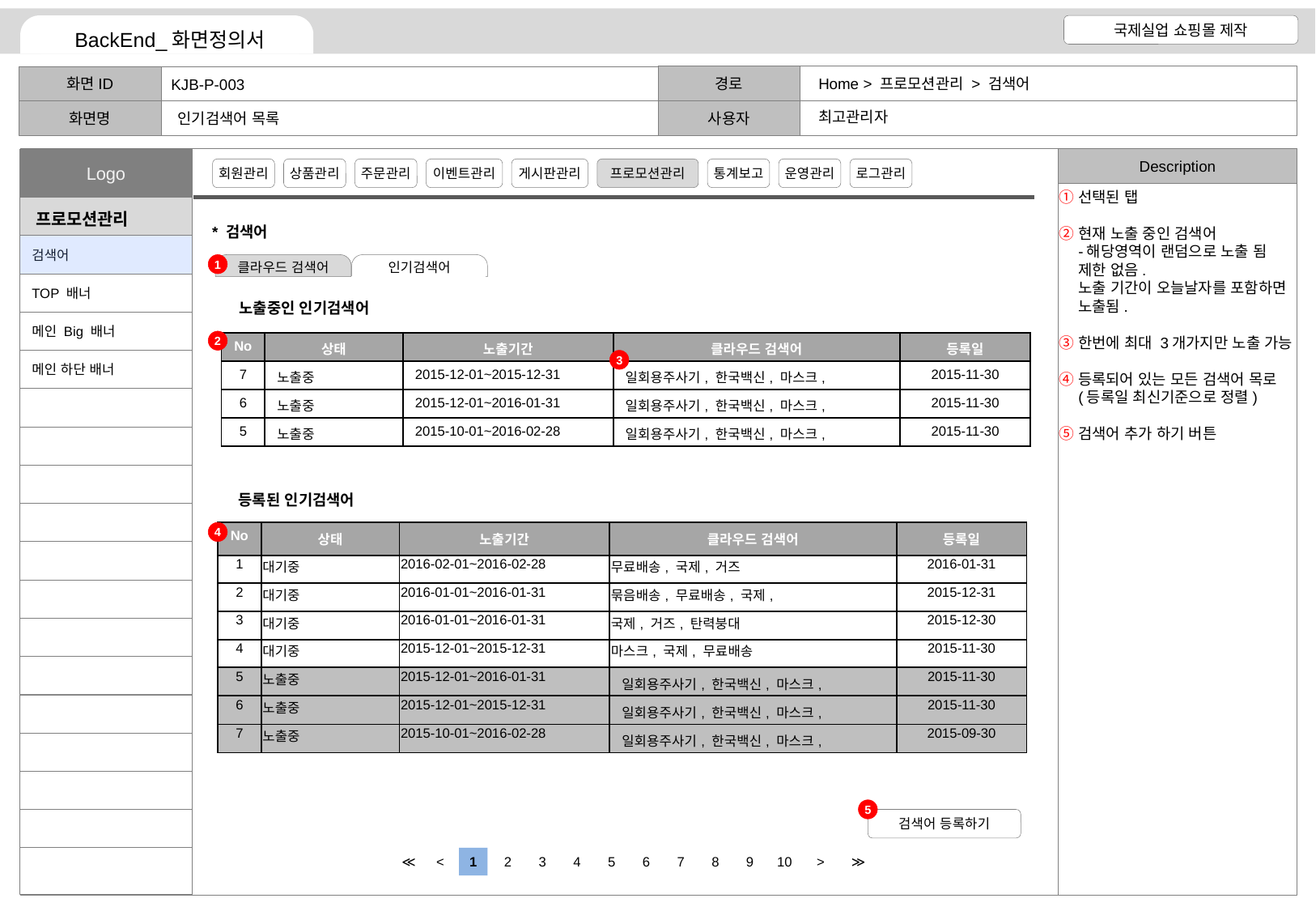

Home > 프로모션관리 > 검색어
KJB-P-003
최고관리자
인기검색어 목록
선택된 탭

현재 노출 중인 검색어
-해당영역이 랜덤으로 노출 됨
제한 없음.
노출 기간이 오늘날자를 포함하면 노출됨.

한번에 최대 3개가지만 노출 가능

등록되어 있는 모든 검색어 목로
(등록일 최신기준으로 정렬)

검색어 추가 하기 버튼
* 검색어

클라우드 검색어
1
인기검색어

노출중인 인기검색어
2
| No | 상태 | 노출기간 | 클라우드 검색어 | 등록일 |
| --- | --- | --- | --- | --- |
| 7 | 노출중 | 2015-12-01~2015-12-31 | 일회용주사기, 한국백신, 마스크, | 2015-11-30 |
| 6 | 노출중 | 2015-12-01~2016-01-31 | 일회용주사기, 한국백신, 마스크, | 2015-11-30 |
| 5 | 노출중 | 2015-10-01~2016-02-28 | 일회용주사기, 한국백신, 마스크, | 2015-11-30 |
3
등록된 인기검색어
4
| No | 상태 | 노출기간 | 클라우드 검색어 | 등록일 |
| --- | --- | --- | --- | --- |
| 1 | 대기중 | 2016-02-01~2016-02-28 | 무료배송, 국제, 거즈 | 2016-01-31 |
| 2 | 대기중 | 2016-01-01~2016-01-31 | 묶음배송, 무료배송, 국제, | 2015-12-31 |
| 3 | 대기중 | 2016-01-01~2016-01-31 | 국제, 거즈, 탄력붕대 | 2015-12-30 |
| 4 | 대기중 | 2015-12-01~2015-12-31 | 마스크, 국제, 무료배송 | 2015-11-30 |
| 5 | 노출중 | 2015-12-01~2016-01-31 | 일회용주사기, 한국백신, 마스크, | 2015-11-30 |
| 6 | 노출중 | 2015-12-01~2015-12-31 | 일회용주사기, 한국백신, 마스크, | 2015-11-30 |
| 7 | 노출중 | 2015-10-01~2016-02-28 | 일회용주사기, 한국백신, 마스크, | 2015-09-30 |
5
검색어 등록하기
≪
<
1
2
3
4
5
6
7
8
9
10
>
≫